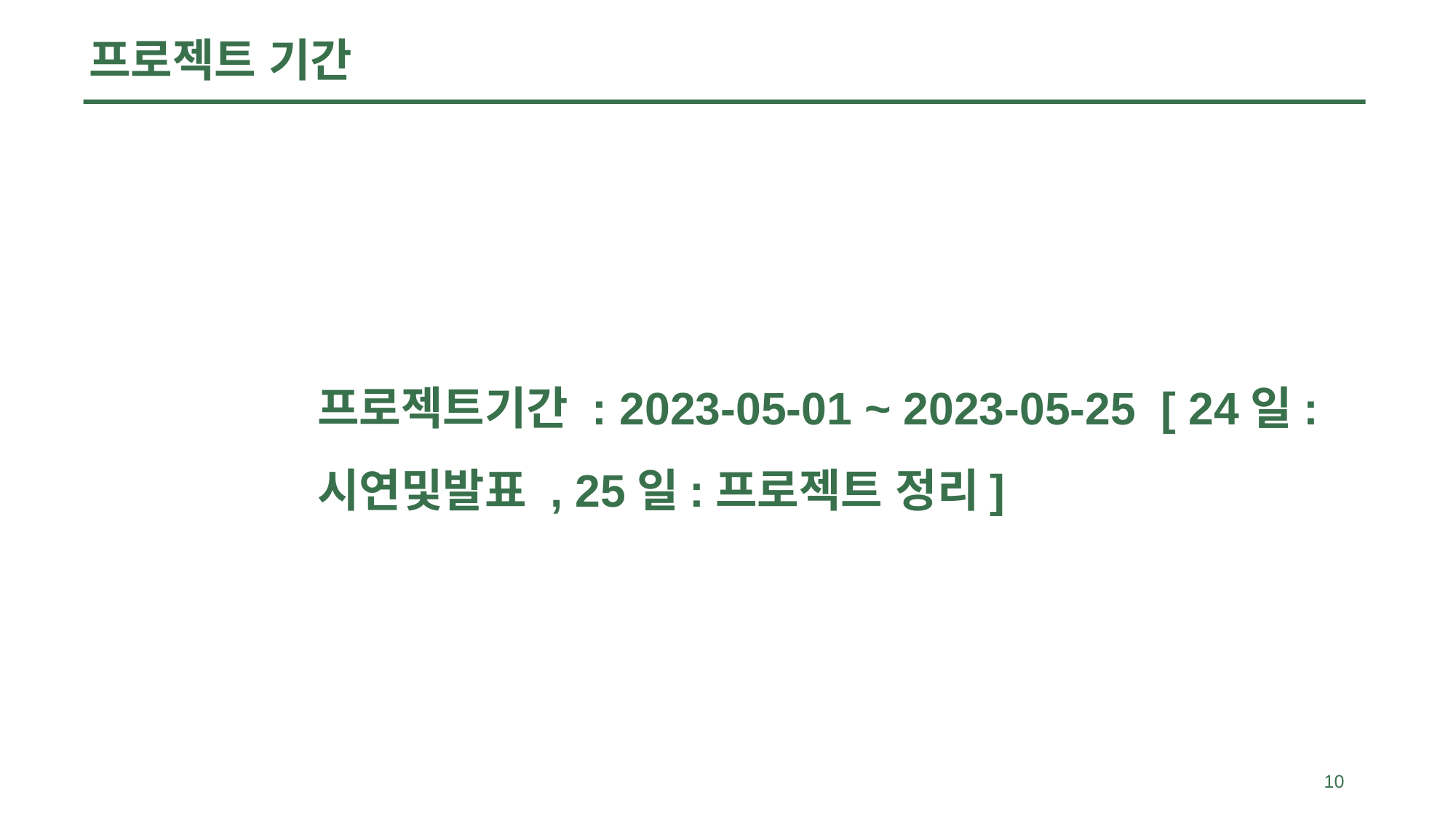

프로젝트 기간
프로젝트기간 : 2023-05-01 ~ 2023-05-25  [ 24일:시연및발표 , 25일:프로젝트 정리]
10